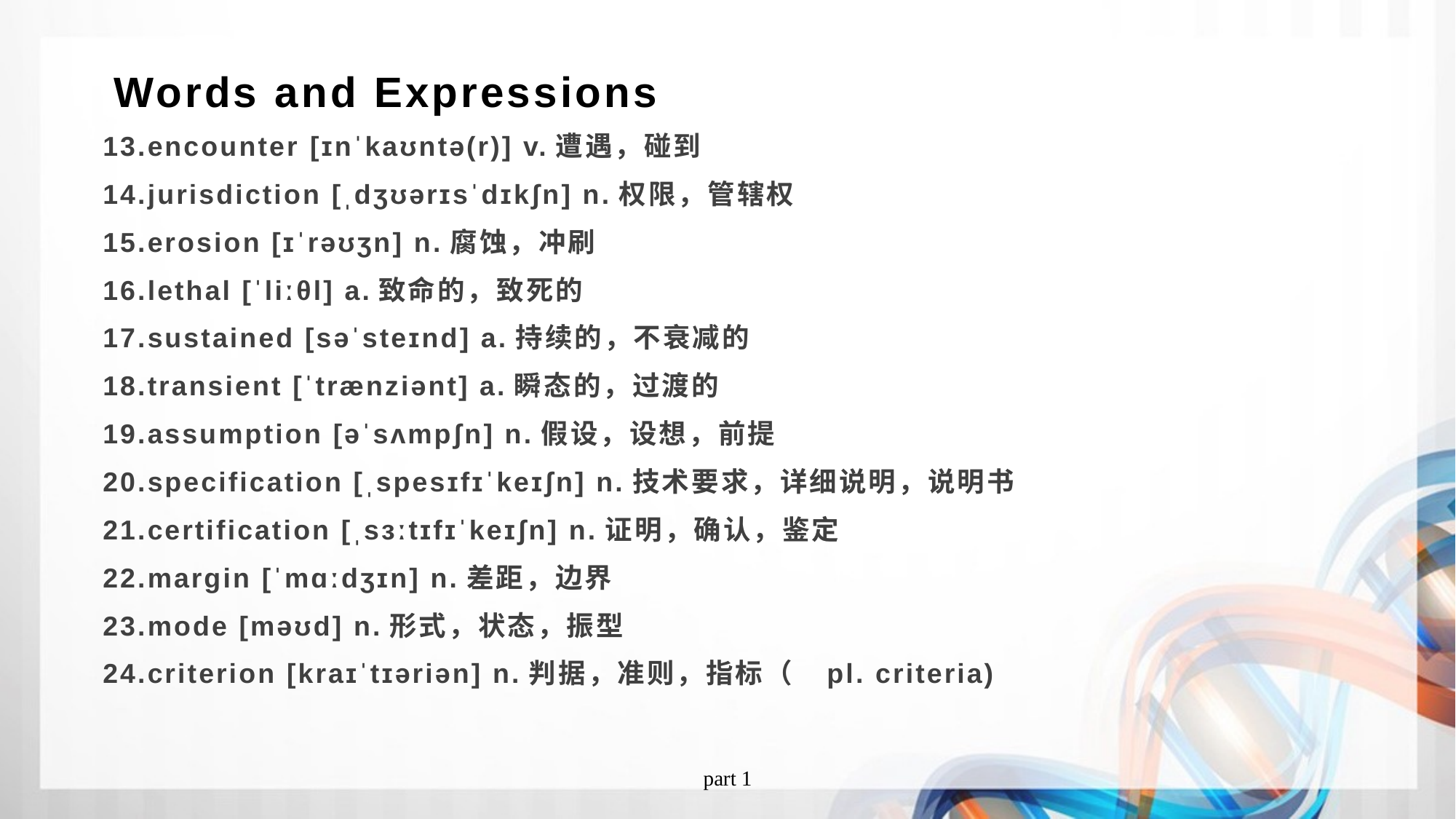

# Words and Expressions
13.encounter [ɪnˈkaʊntə(r)] v.遭遇，碰到
14.jurisdiction [ˌdʒʊərɪsˈdɪkʃn] n.权限，管辖权
15.erosion [ɪˈrəʊʒn] n.腐蚀，冲刷
16.lethal [ˈliːθl] a.致命的，致死的
17.sustained [səˈsteɪnd] a.持续的，不衰减的
18.transient [ˈtrænziənt] a.瞬态的，过渡的
19.assumption [əˈsʌmpʃn] n.假设，设想，前提
20.specification [ˌspesɪfɪˈkeɪʃn] n.技术要求，详细说明，说明书
21.certification [ˌsɜːtɪfɪˈkeɪʃn] n.证明，确认，鉴定
22.margin [ˈmɑːdʒɪn] n.差距，边界
23.mode [məʊd] n.形式，状态，振型
24.criterion [kraɪˈtɪəriən] n.判据，准则，指标（   pl. criteria)

part 1